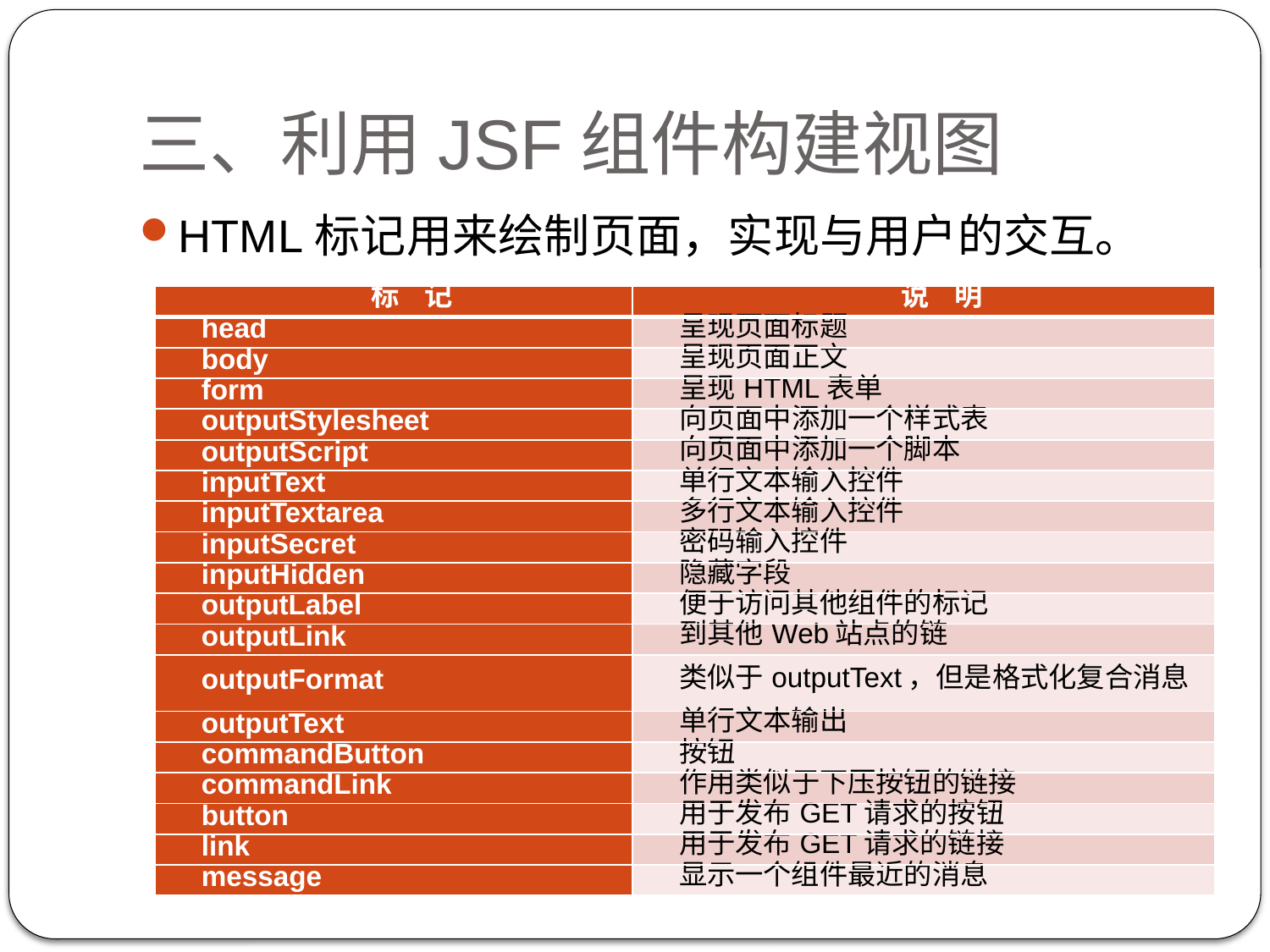

# 三、利用JSF组件构建视图
HTML标记用来绘制页面，实现与用户的交互。
| 标 记 | 说 明 |
| --- | --- |
| head | 呈现页面标题 |
| body | 呈现页面正文 |
| form | 呈现HTML表单 |
| outputStylesheet | 向页面中添加一个样式表 |
| outputScript | 向页面中添加一个脚本 |
| inputText | 单行文本输入控件 |
| inputTextarea | 多行文本输入控件 |
| inputSecret | 密码输入控件 |
| inputHidden | 隐藏字段 |
| outputLabel | 便于访问其他组件的标记 |
| outputLink | 到其他Web站点的链 |
| outputFormat | 类似于outputText，但是格式化复合消息 |
| outputText | 单行文本输出 |
| commandButton | 按钮 |
| commandLink | 作用类似于下压按钮的链接 |
| button | 用于发布GET请求的按钮 |
| link | 用于发布GET请求的链接 |
| message | 显示一个组件最近的消息 |